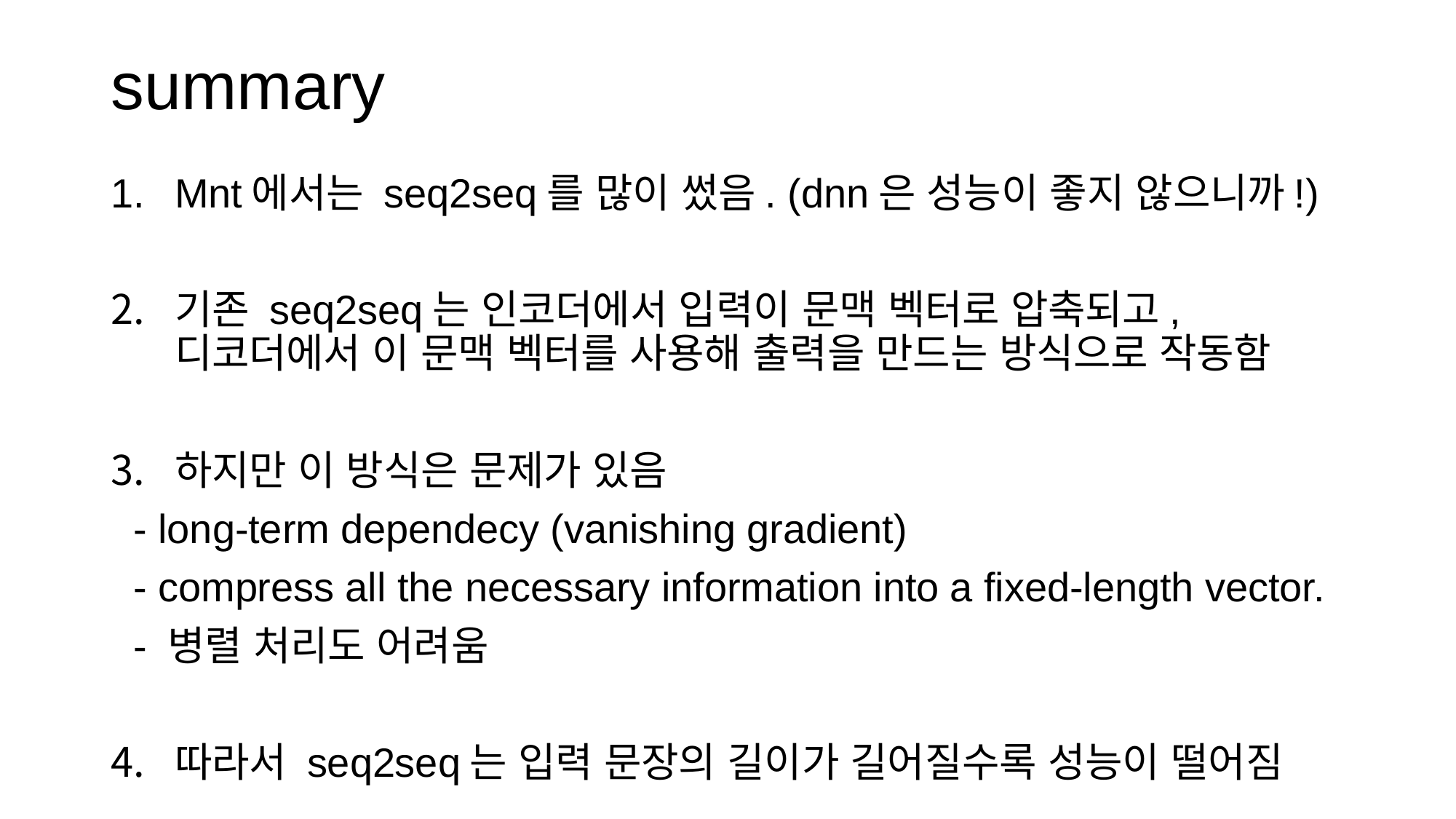

# summary
Mnt에서는 seq2seq를 많이 썼음. (dnn은 성능이 좋지 않으니까!)

기존 seq2seq는 인코더에서 입력이 문맥 벡터로 압축되고, 디코더에서 이 문맥 벡터를 사용해 출력을 만드는 방식으로 작동함

하지만 이 방식은 문제가 있음
  - long-term dependecy (vanishing gradient)
  - compress all the necessary information into a fixed-length vector.
  - 병렬 처리도 어려움

따라서 seq2seq는 입력 문장의 길이가 길어질수록 성능이 떨어짐